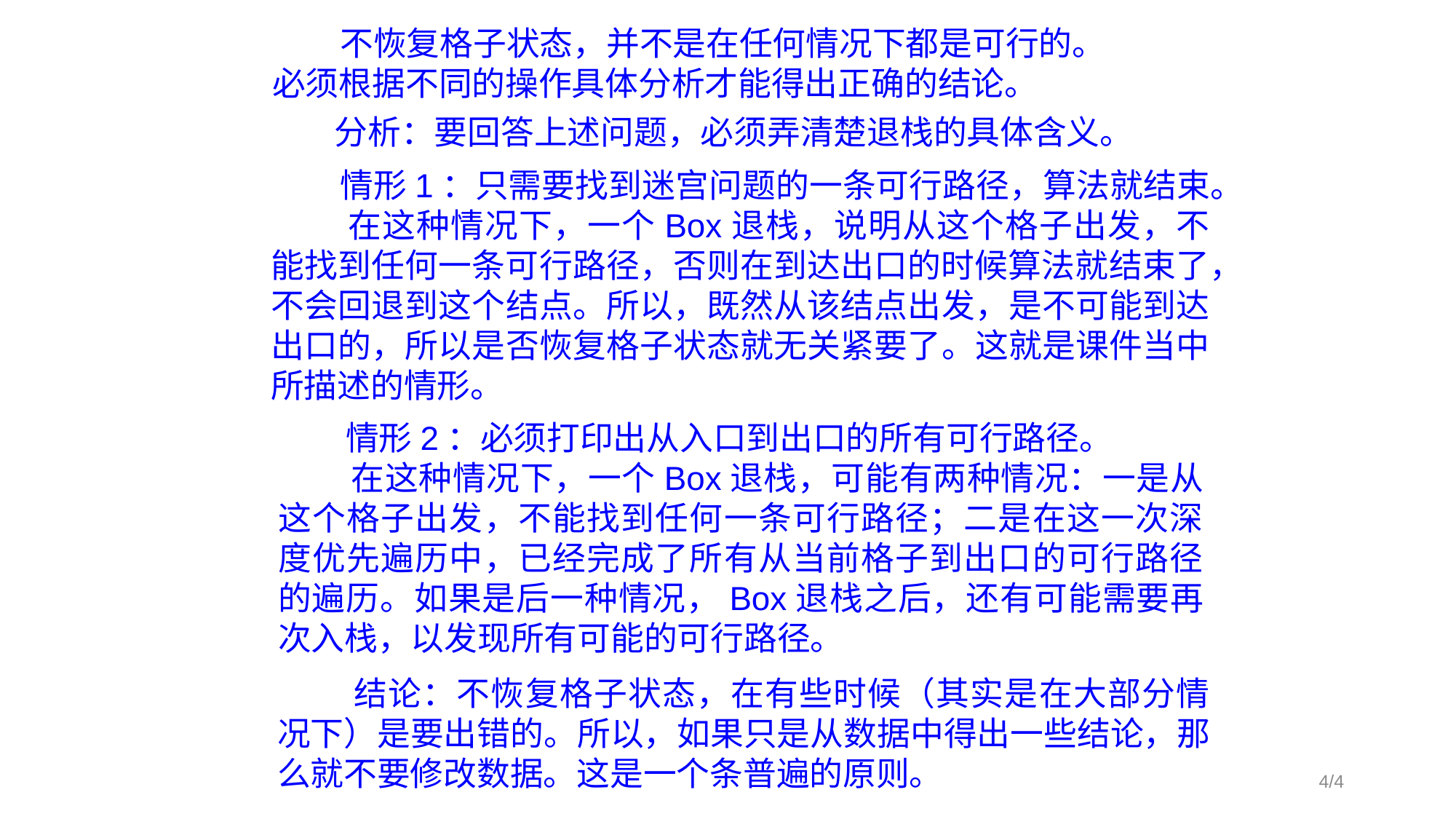

不恢复格子状态，并不是在任何情况下都是可行的。必须根据不同的操作具体分析才能得出正确的结论。
        分析：要回答上述问题，必须弄清楚退栈的具体含义。
        情形1：只需要找到迷宫问题的一条可行路径，算法就结束。
        在这种情况下，一个Box退栈，说明从这个格子出发，不能找到任何一条可行路径，否则在到达出口的时候算法就结束了，不会回退到这个结点。所以，既然从该结点出发，是不可能到达出口的，所以是否恢复格子状态就无关紧要了。这就是课件当中所描述的情形。
        情形2：必须打印出从入口到出口的所有可行路径。
        在这种情况下，一个Box退栈，可能有两种情况：一是从这个格子出发，不能找到任何一条可行路径；二是在这一次深度优先遍历中，已经完成了所有从当前格子到出口的可行路径的遍历。如果是后一种情况，Box退栈之后，还有可能需要再次入栈，以发现所有可能的可行路径。
        结论：不恢复格子状态，在有些时候（其实是在大部分情况下）是要出错的。所以，如果只是从数据中得出一些结论，那么就不要修改数据。这是一个条普遍的原则。
4/4